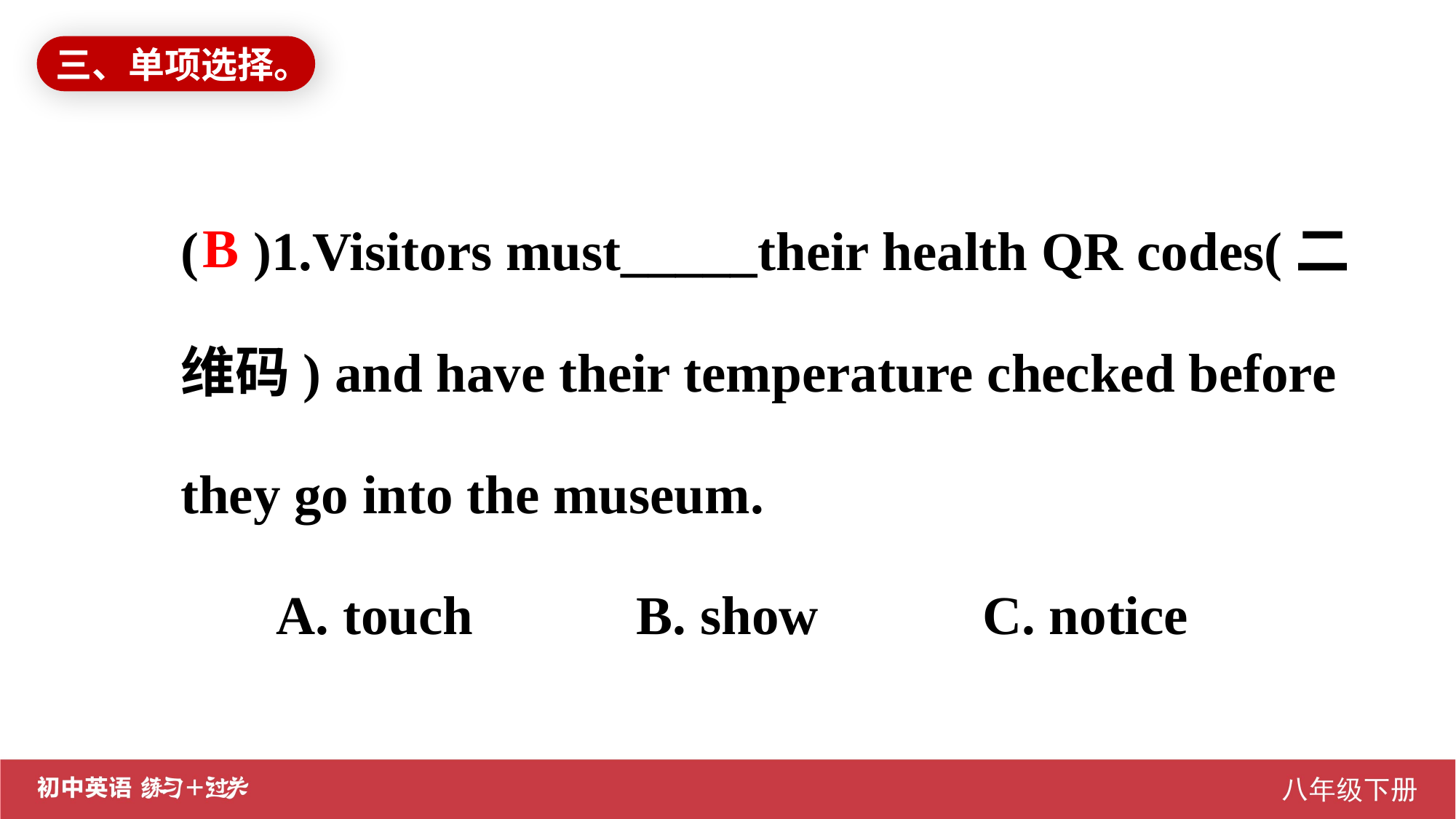

三、单项选择。
(    )1.Visitors must_____their health QR codes(二维码) and have their temperature checked before they go into the museum.
       A. touch            B. show            C. notice
B